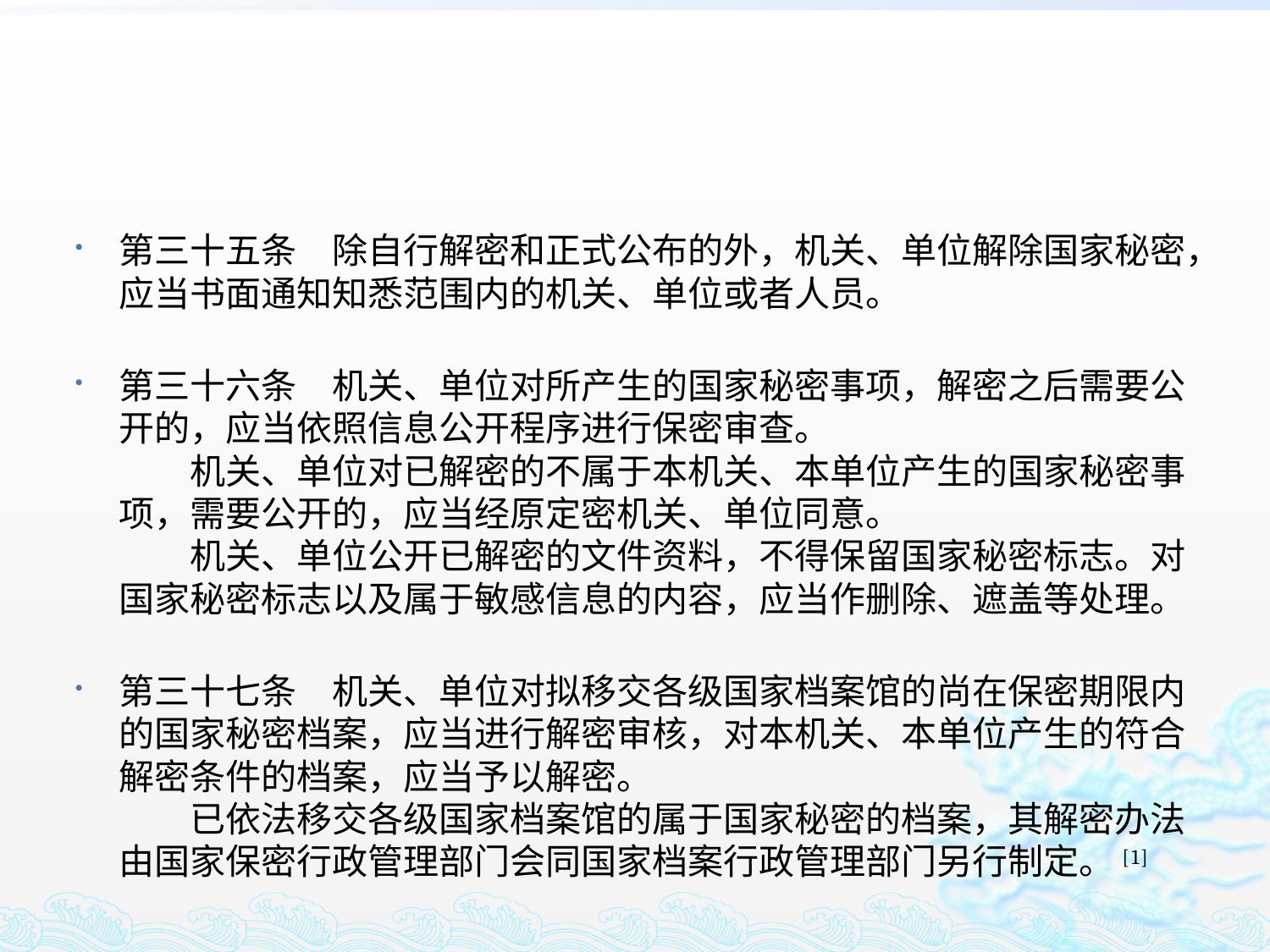

#
第三十五条　除自行解密和正式公布的外，机关、单位解除国家秘密，应当书面通知知悉范围内的机关、单位或者人员。
第三十六条　机关、单位对所产生的国家秘密事项，解密之后需要公开的，应当依照信息公开程序进行保密审查。
　　机关、单位对已解密的不属于本机关、本单位产生的国家秘密事项，需要公开的，应当经原定密机关、单位同意。
　　机关、单位公开已解密的文件资料，不得保留国家秘密标志。对国家秘密标志以及属于敏感信息的内容，应当作删除、遮盖等处理。
第三十七条　机关、单位对拟移交各级国家档案馆的尚在保密期限内的国家秘密档案，应当进行解密审核，对本机关、本单位产生的符合解密条件的档案，应当予以解密。
　　已依法移交各级国家档案馆的属于国家秘密的档案，其解密办法由国家保密行政管理部门会同国家档案行政管理部门另行制定。 [1]